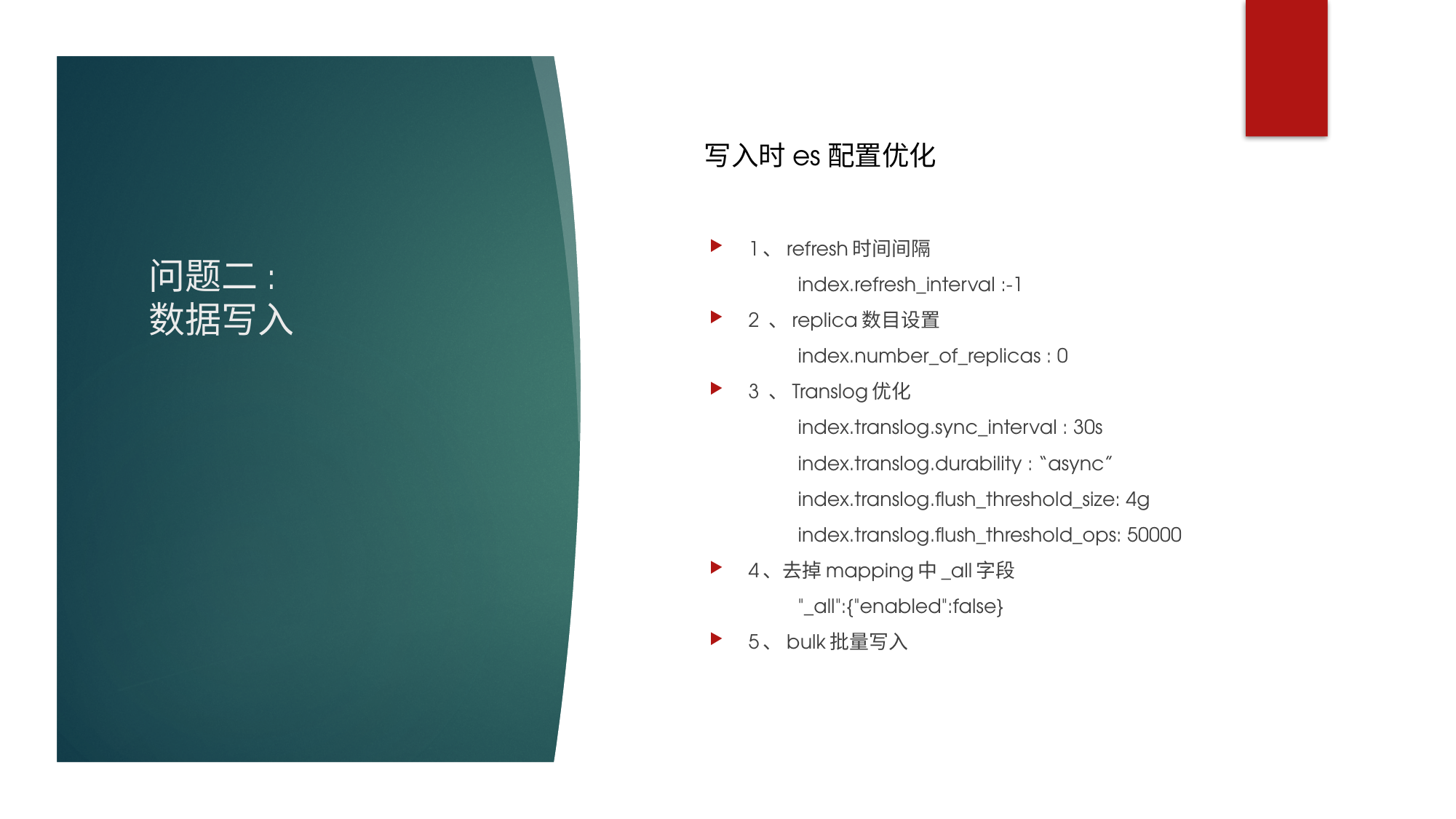

写入时es配置优化
# 问题二: 数据写入

1、refresh时间间隔
	index.refresh_interval :-1
2 、replica数目设置
	index.number_of_replicas : 0
3 、Translog优化
	index.translog.sync_interval : 30s
	index.translog.durability : “async”
	index.translog.flush_threshold_size: 4g
	index.translog.flush_threshold_ops: 50000
4、去掉mapping中_all字段
	"_all":{"enabled":false}
5、bulk批量写入